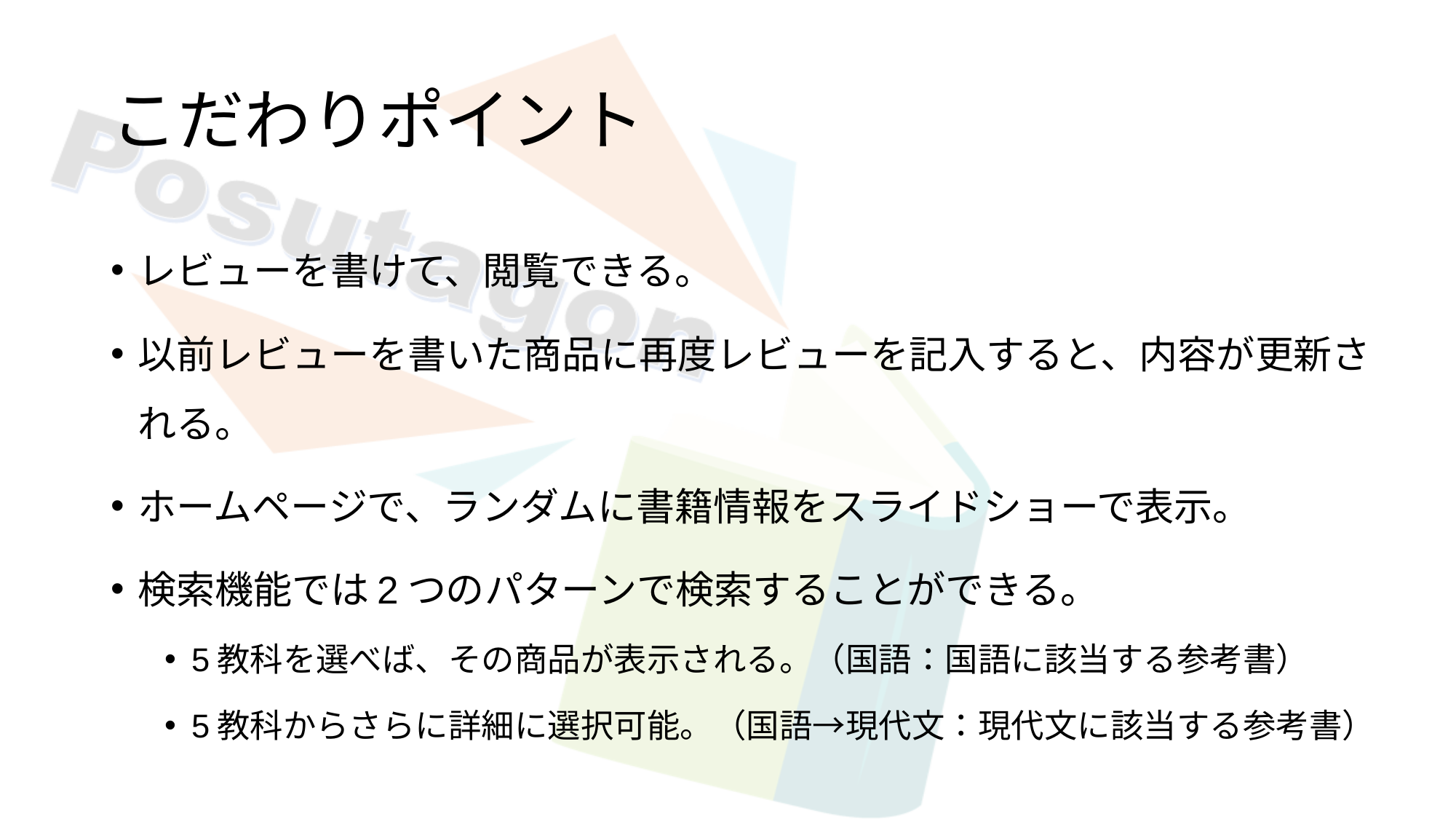

# こだわりポイント
レビューを書けて、閲覧できる。
以前レビューを書いた商品に再度レビューを記入すると、内容が更新される。
ホームページで、ランダムに書籍情報をスライドショーで表示。
検索機能では2つのパターンで検索することができる。
5教科を選べば、その商品が表示される。（国語：国語に該当する参考書）
5教科からさらに詳細に選択可能。（国語→現代文：現代文に該当する参考書）